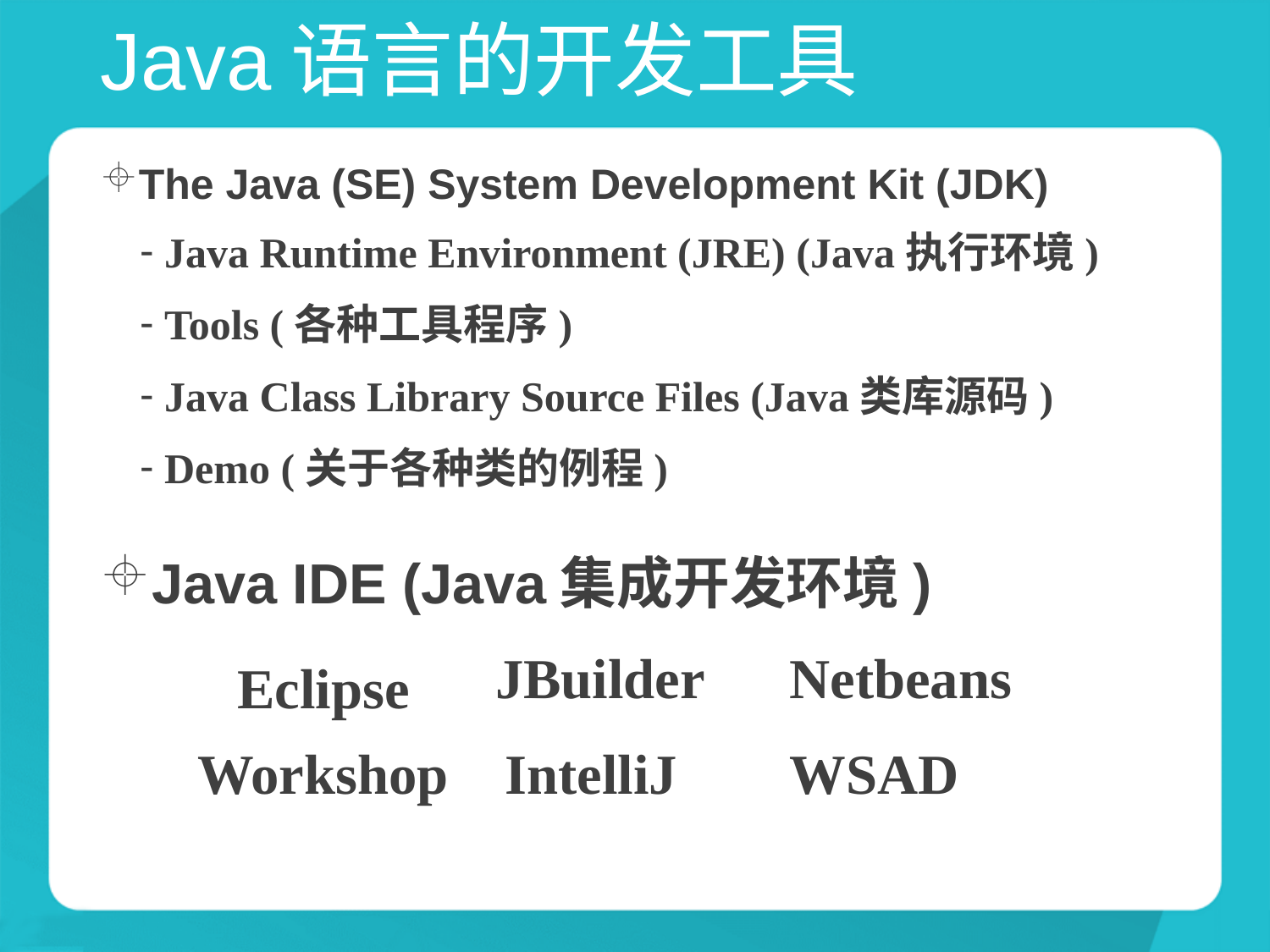

# Java语言的开发工具
The Java (SE) System Development Kit (JDK)

Java IDE (Java集成开发环境)
 Java Runtime Environment (JRE) (Java执行环境)
 Tools (各种工具程序)
 Java Class Library Source Files (Java类库源码)
 Demo (关于各种类的例程)
                     JBuilder      Netbeans
Workshop    IntelliJ        WSAD
Eclipse